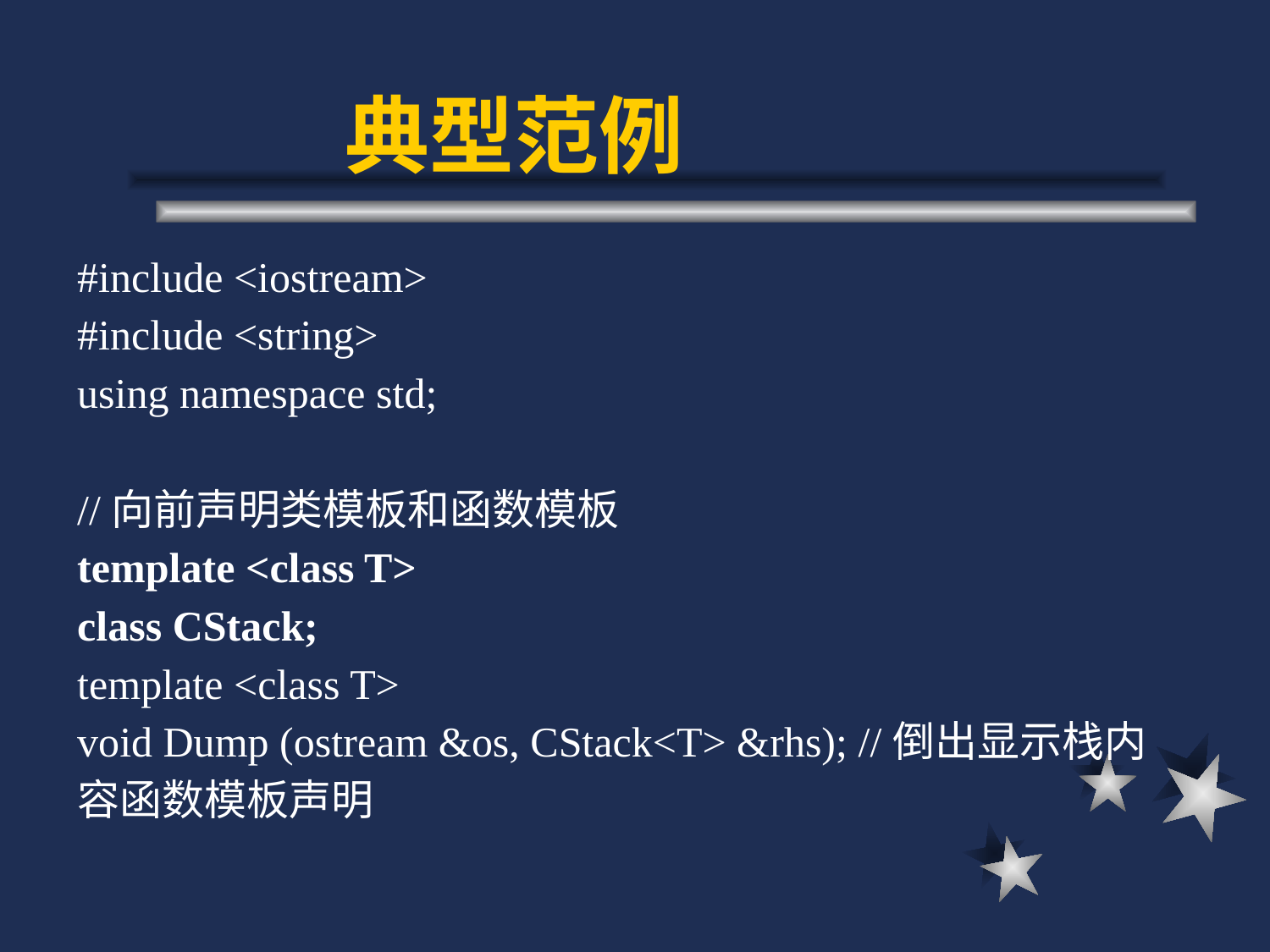

典型范例
#include <iostream>
#include <string>
using namespace std;

//向前声明类模板和函数模板
template <class T>
class CStack;
template <class T>
void Dump (ostream &os, CStack<T> &rhs); //倒出显示栈内容函数模板声明